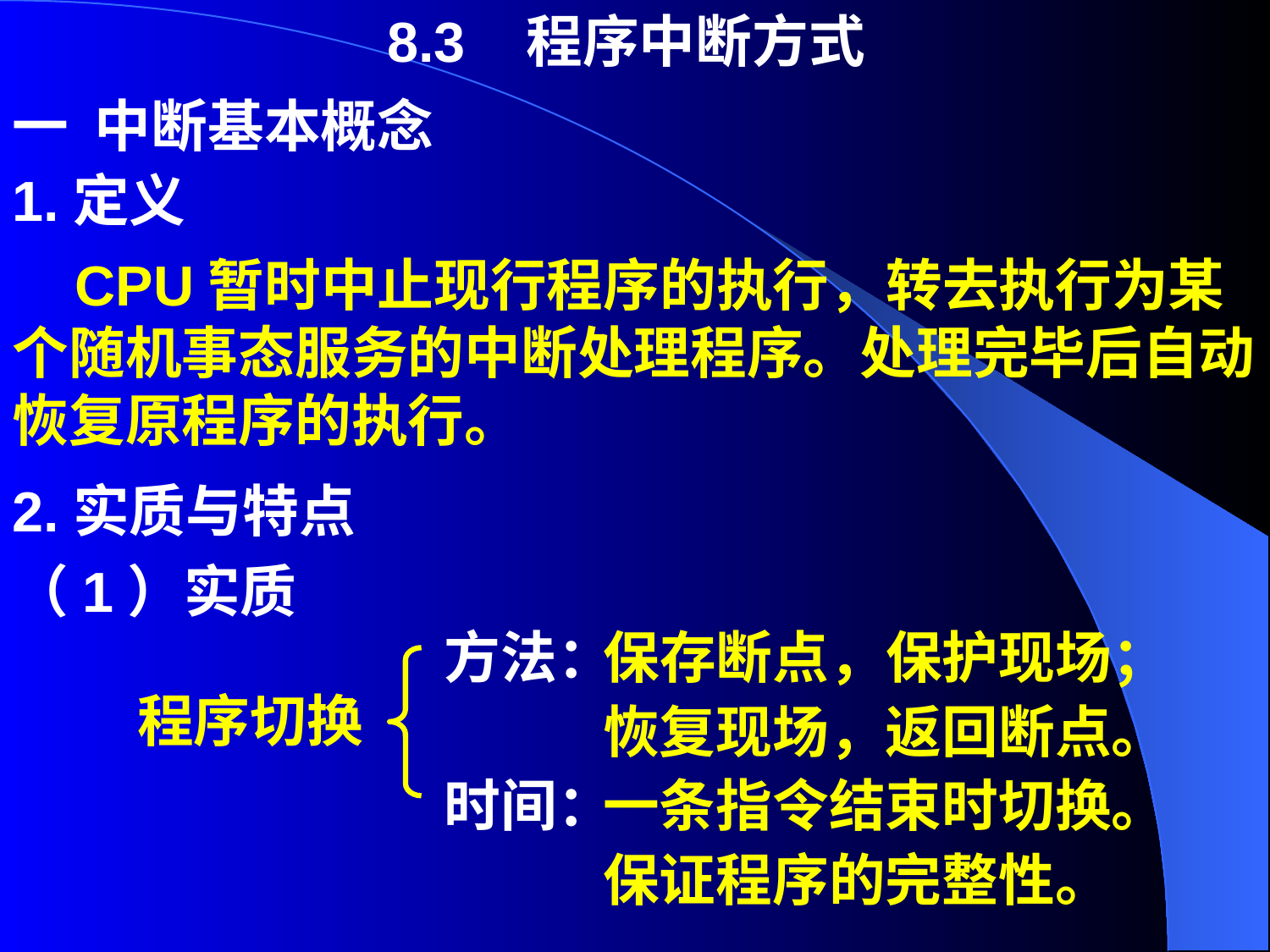

8.3   程序中断方式
一  中断基本概念
1.定义
    CPU暂时中止现行程序的执行，转去执行为某个随机事态服务的中断处理程序。处理完毕后自动恢复原程序的执行。
2.实质与特点
（1）实质
方法：
保存断点，保护现场；

程序切换
恢复现场，返回断点。
时间：
一条指令结束时切换。
保证程序的完整性。